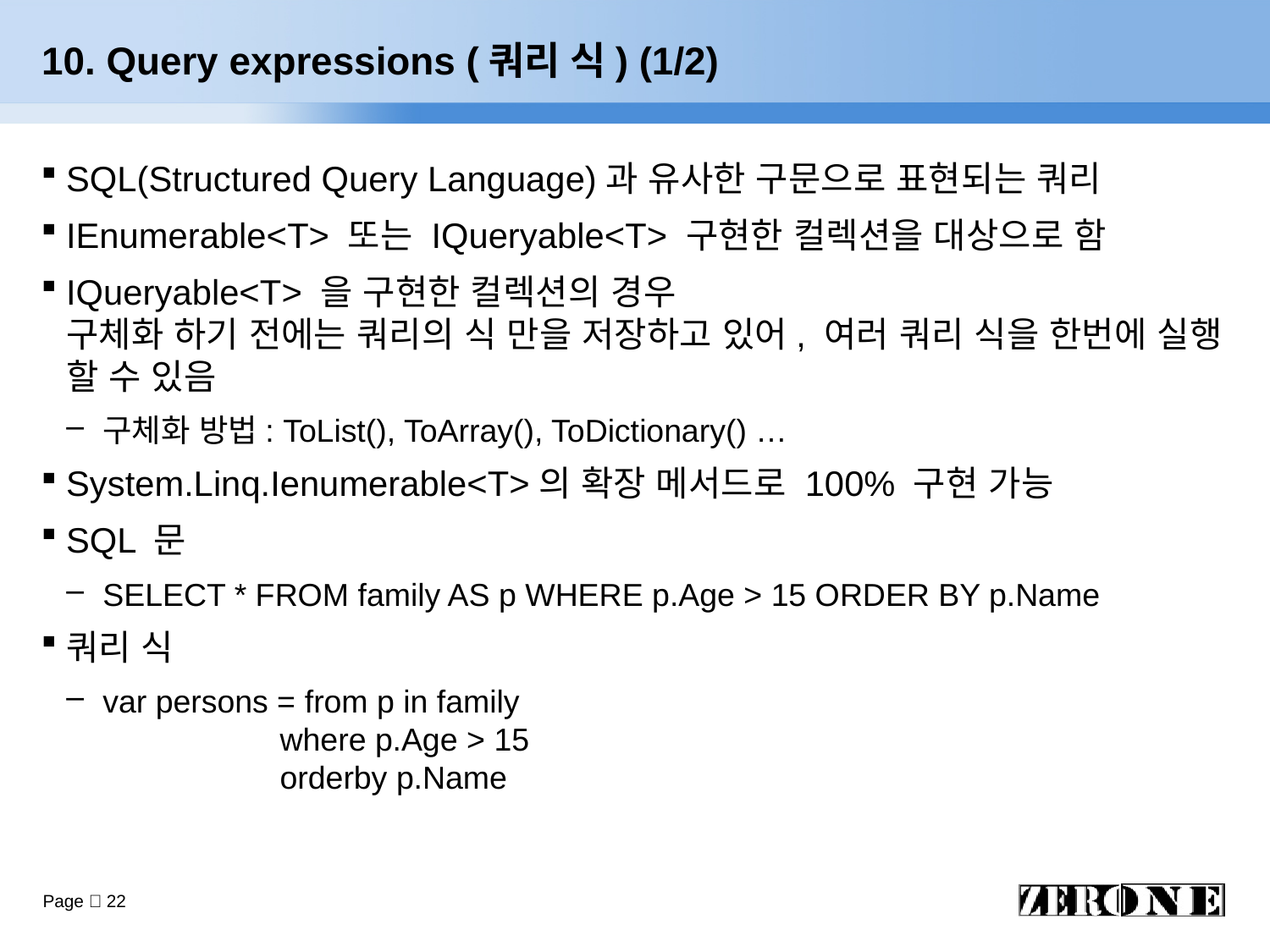

# 10. Query expressions (쿼리 식) (1/2)
SQL(Structured Query Language)과 유사한 구문으로 표현되는 쿼리
IEnumerable<T> 또는 IQueryable<T> 구현한 컬렉션을 대상으로 함
IQueryable<T> 을 구현한 컬렉션의 경우
구체화 하기 전에는 쿼리의 식 만을 저장하고 있어, 여러 쿼리 식을 한번에 실행 할 수 있음
구체화 방법: ToList(), ToArray(), ToDictionary() …
System.Linq.Ienumerable<T>의 확장 메서드로 100% 구현 가능
SQL 문
SELECT * FROM family AS p WHERE p.Age > 15 ORDER BY p.Name
쿼리 식
var persons = from p in family
                    where p.Age > 15
                    orderby p.Name